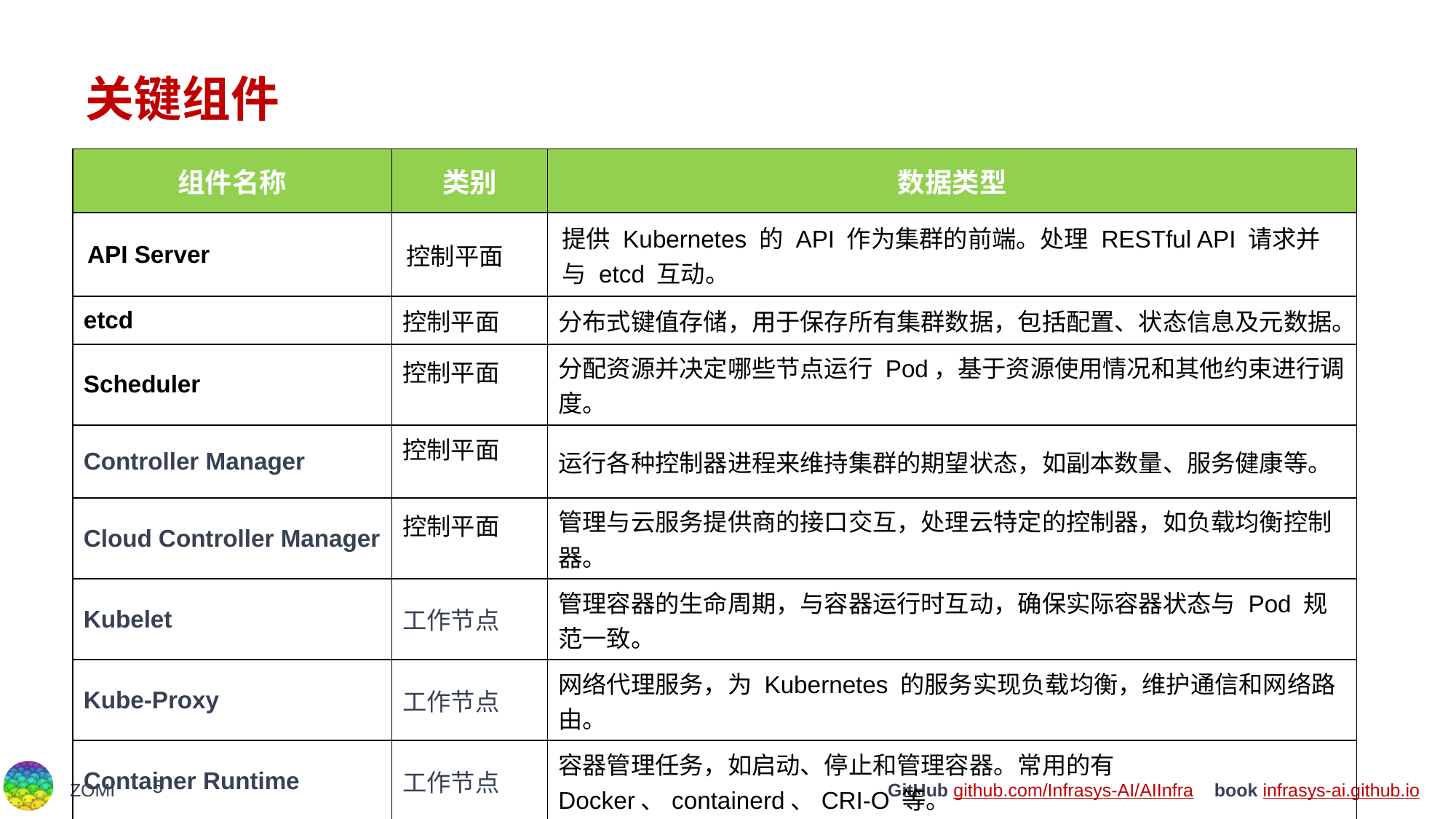

# 关键组件

| 组件名称 | 类别 | 数据类型 |
| --- | --- | --- |
| API Server | 控制平面 | 提供 Kubernetes 的 API 作为集群的前端。处理 RESTful API 请求并与 etcd 互动。 |
| etcd | 控制平面 | 分布式键值存储，用于保存所有集群数据，包括配置、状态信息及元数据。 |
| Scheduler | 控制平面 | 分配资源并决定哪些节点运行 Pod，基于资源使用情况和其他约束进行调度。 |
| Controller Manager | 控制平面 | 运行各种控制器进程来维持集群的期望状态，如副本数量、服务健康等。 |
| Cloud Controller Manager | 控制平面 | 管理与云服务提供商的接口交互，处理云特定的控制器，如负载均衡控制器。 |
| Kubelet | 工作节点 | 管理容器的生命周期，与容器运行时互动，确保实际容器状态与 Pod 规范一致。 |
| Kube-Proxy | 工作节点 | 网络代理服务，为 Kubernetes 的服务实现负载均衡，维护通信和网络路由。 |
| Container Runtime | 工作节点 | 容器管理任务，如启动、停止和管理容器。常用的有 Docker、containerd、CRI-O 等。 |